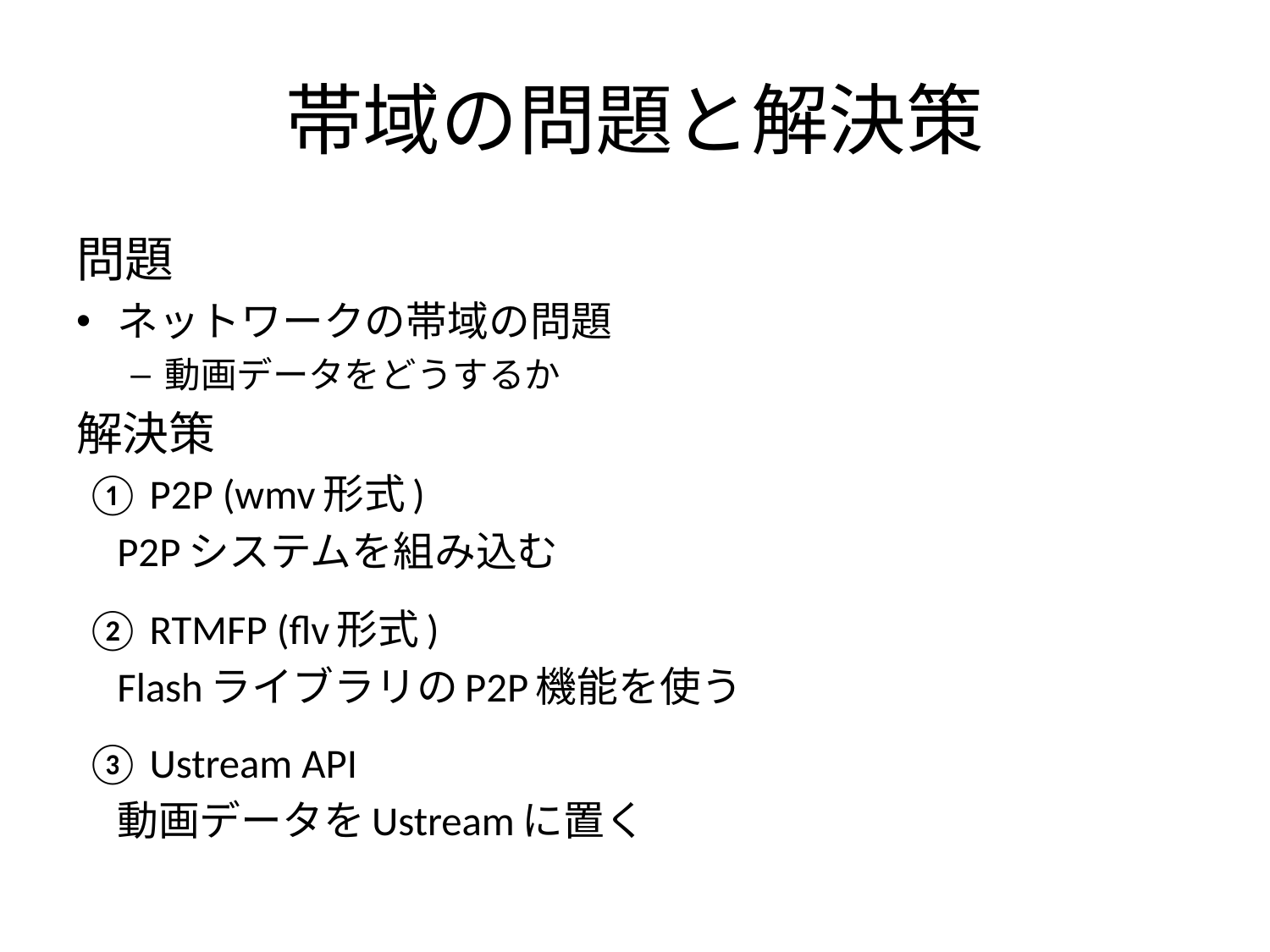

# 帯域の問題と解決策
問題
ネットワークの帯域の問題
動画データをどうするか
解決策
 ① P2P (wmv形式)
		P2Pシステムを組み込む

 ② RTMFP (flv形式)
		FlashライブラリのP2P機能を使う

 ③ Ustream API
		動画データをUstreamに置く